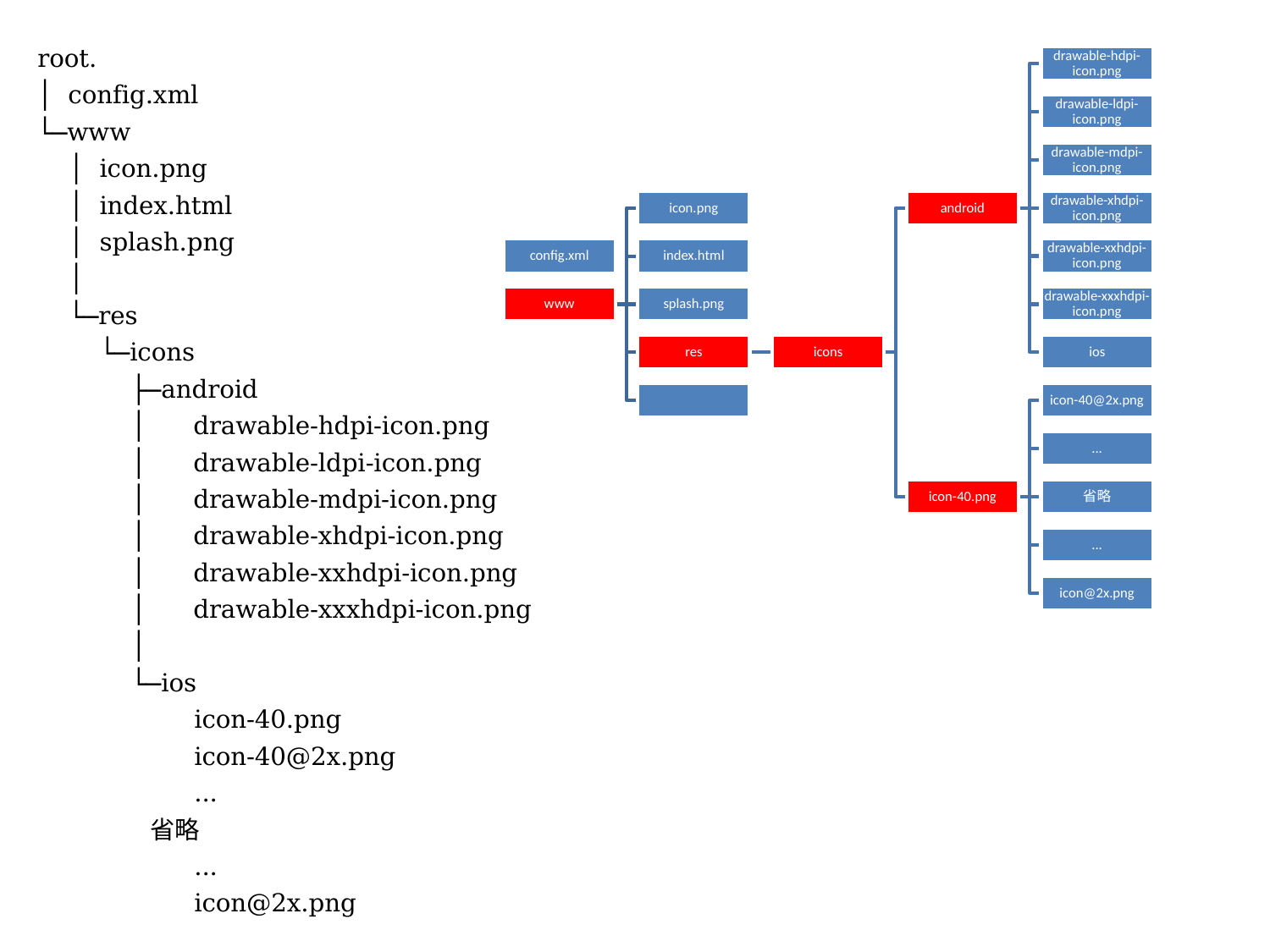

root.
│  config.xml
└─www
    │  icon.png
    │  index.html
    │  splash.png
    │
    └─res
        └─icons
            ├─android
            │      drawable-hdpi-icon.png
            │      drawable-ldpi-icon.png
            │      drawable-mdpi-icon.png
            │      drawable-xhdpi-icon.png
            │      drawable-xxhdpi-icon.png
            │      drawable-xxxhdpi-icon.png
            │
            └─ios
                    icon-40.png
                    icon-40@2x.png
                    ...
                    省略
                    ...
                    icon@2x.png
config.xml
www
icon.png
index.html
splash.png
res
icons
android
drawable-hdpi-icon.png
drawable-ldpi-icon.png
drawable-mdpi-icon.png
drawable-xhdpi-icon.png
drawable-xxhdpi-icon.png
drawable-xxxhdpi-icon.png
ios
icon-40.png
icon-40@2x.png
...
省略
...
icon@2x.png